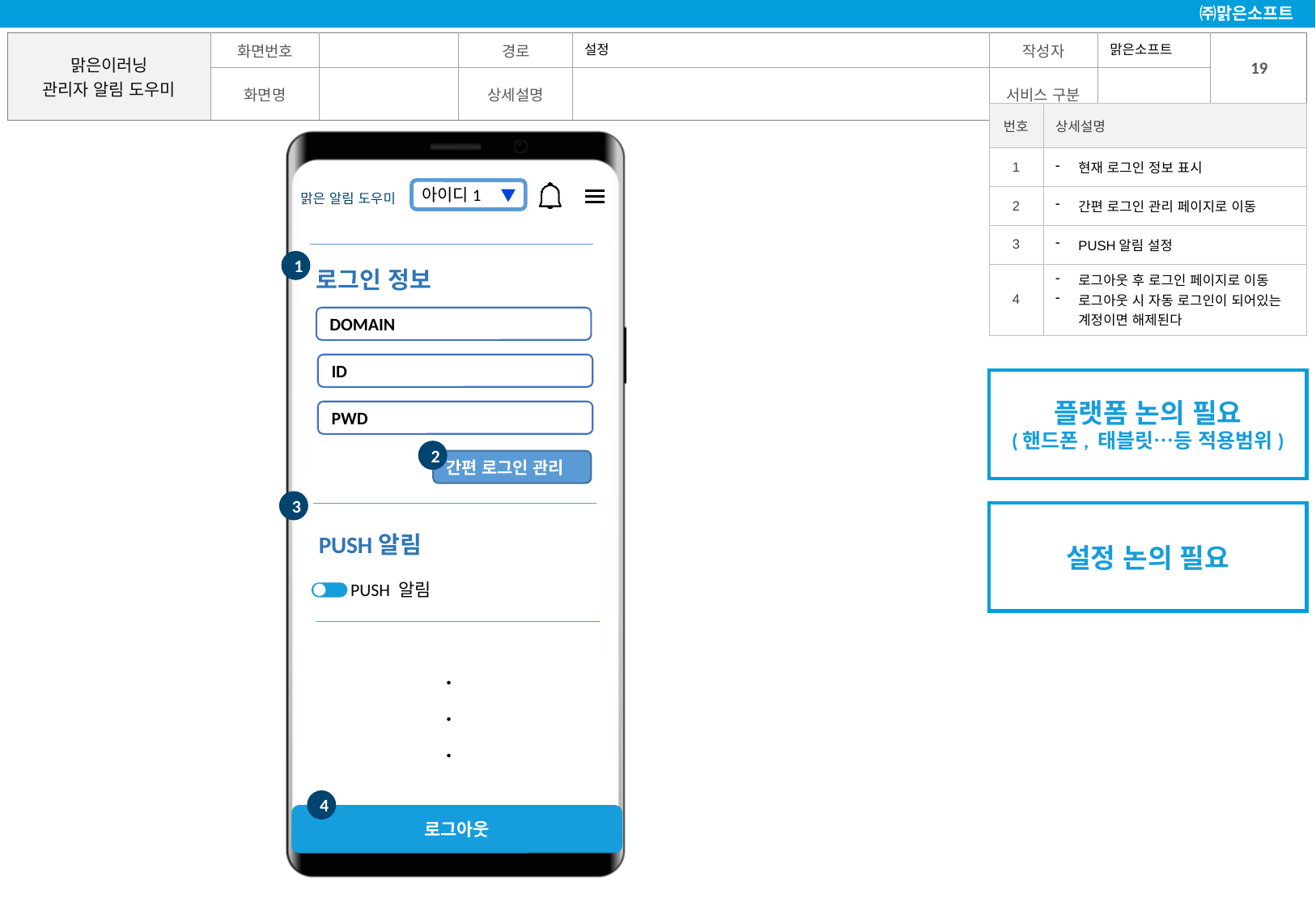

맑은소프트
설정

| 번호 | 상세설명 |
| --- | --- |
| 1 | 현재 로그인 정보 표시 |
| 2 | 간편 로그인 관리 페이지로 이동 |
| 3 | PUSH알림 설정 |
| 4 | 로그아웃 후 로그인 페이지로 이동 로그아웃 시 자동 로그인이 되어있는 계정이면 해제된다 |
1
로그인 정보
DOMAIN
ID
플랫폼 논의 필요
(핸드폰, 태블릿…등 적용범위)
PWD
2
간편 로그인 관리
3
설정 논의 필요
PUSH알림
PUSH 알림

.
.
.
4
로그아웃